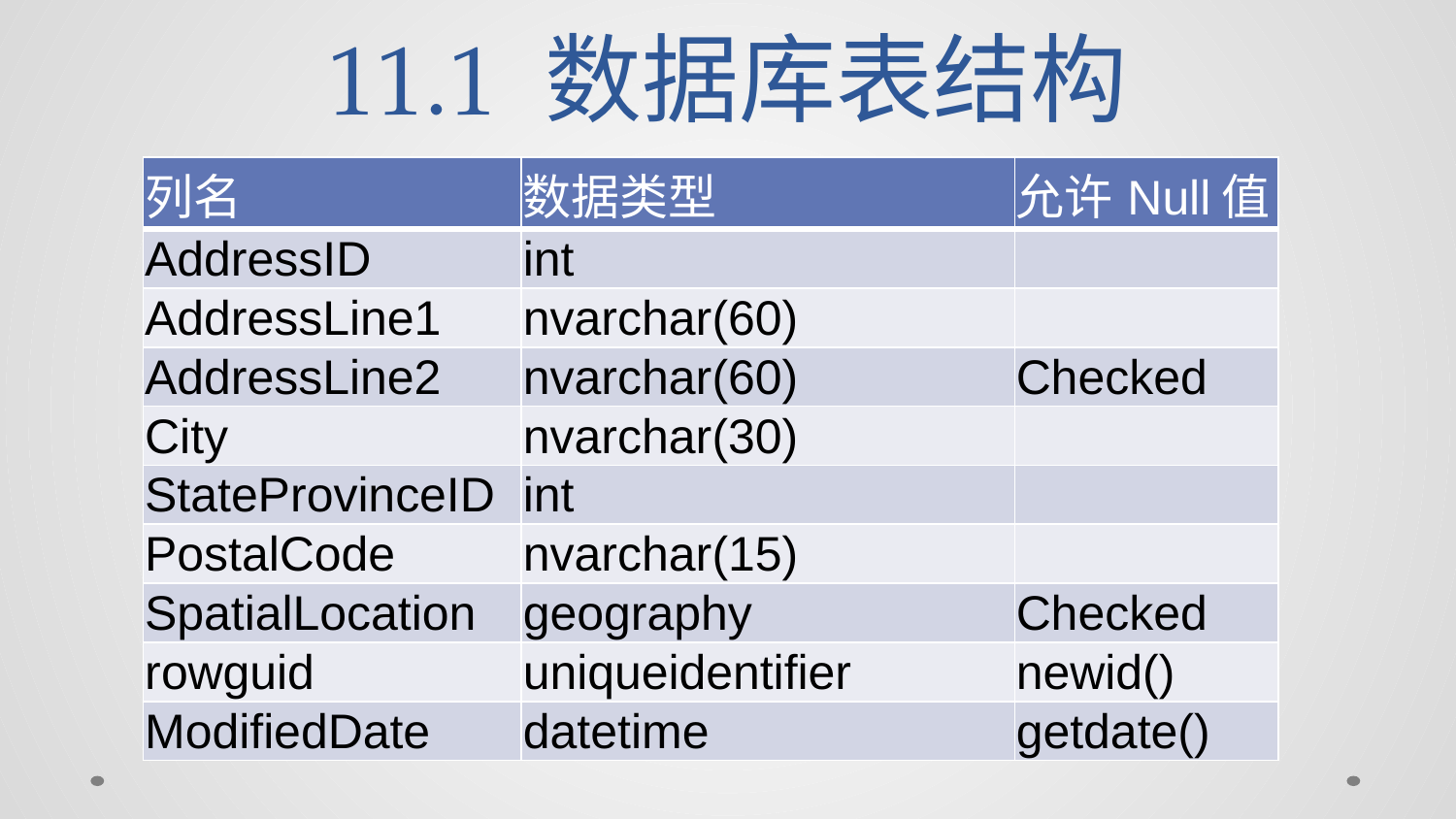

# 11.1 数据库表结构
| 列名 | 数据类型 | 允许Null值 |
| --- | --- | --- |
| AddressID | int |  |
| AddressLine1 | nvarchar(60) |  |
| AddressLine2 | nvarchar(60) | Checked |
| City | nvarchar(30) |  |
| StateProvinceID | int |  |
| PostalCode | nvarchar(15) |  |
| SpatialLocation | geography | Checked |
| rowguid | uniqueidentifier | newid() |
| ModifiedDate | datetime | getdate() |